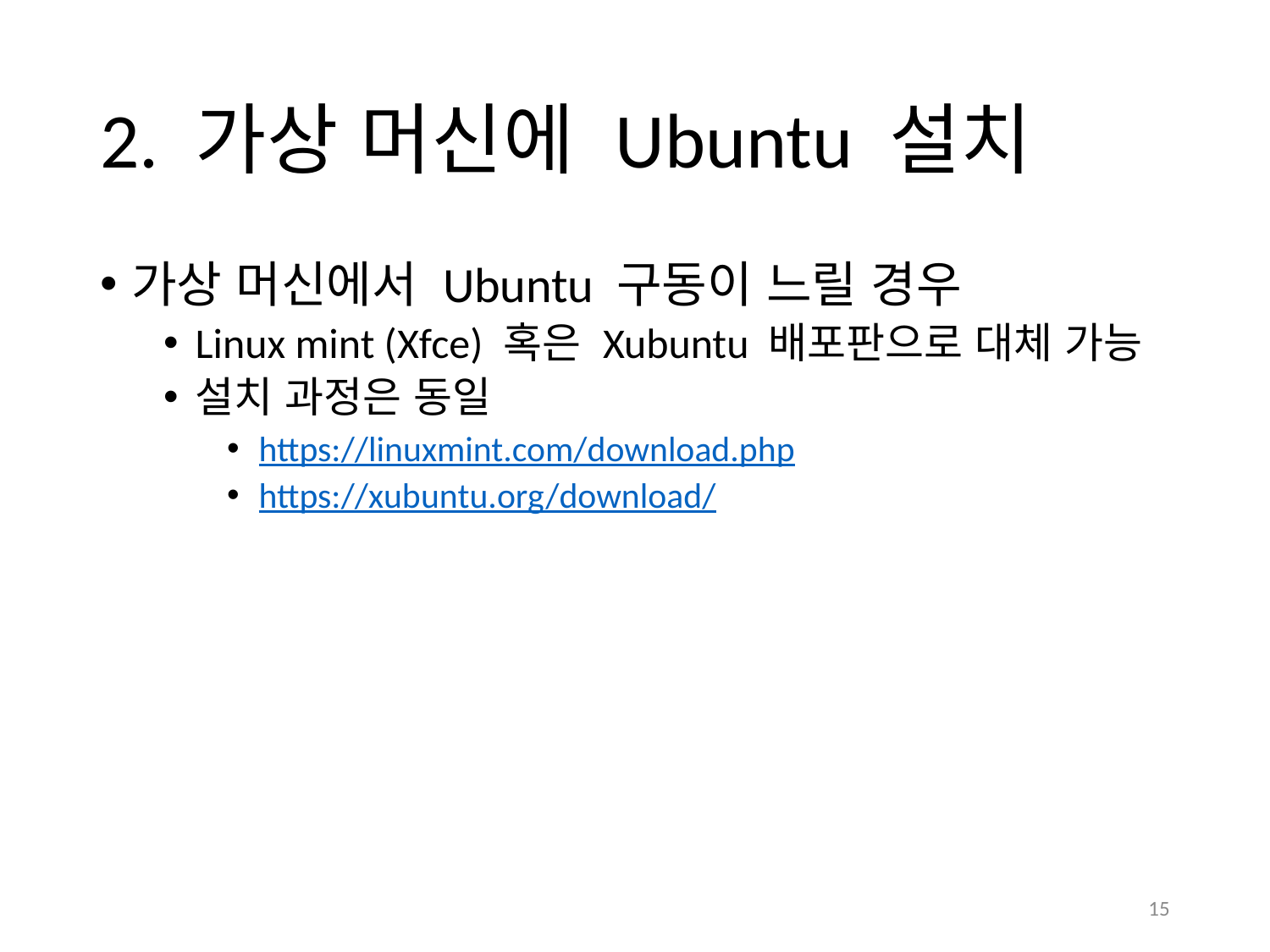

# 2. 가상 머신에 Ubuntu 설치
가상 머신에서 Ubuntu 구동이 느릴 경우
Linux mint (Xfce) 혹은 Xubuntu 배포판으로 대체 가능
설치 과정은 동일
https://linuxmint.com/download.php
https://xubuntu.org/download/
15